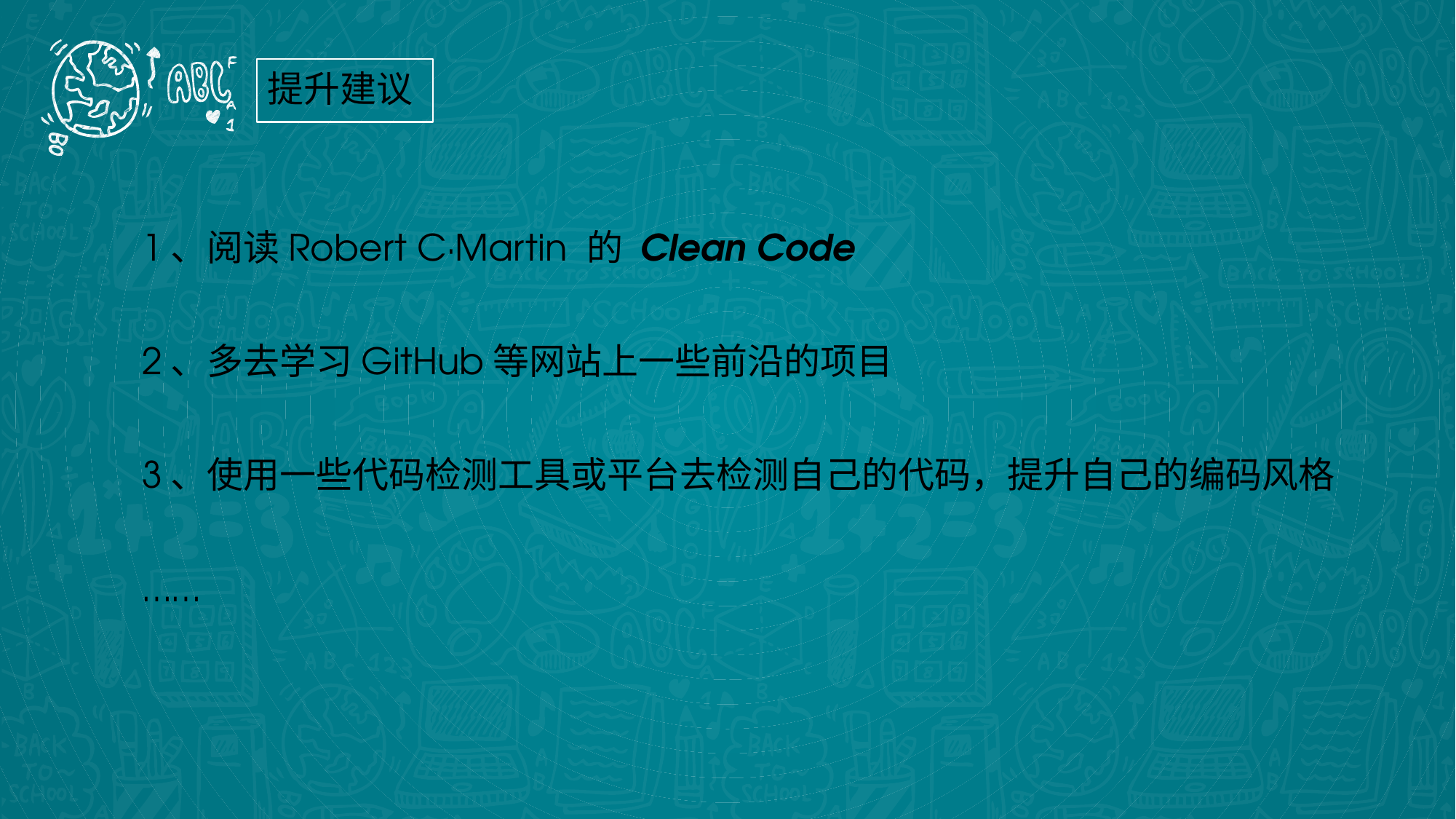

提升建议
1、阅读Robert C·Martin 的 Clean Code

2、多去学习GitHub等网站上一些前沿的项目

3、使用一些代码检测工具或平台去检测自己的代码，提升自己的编码风格

……